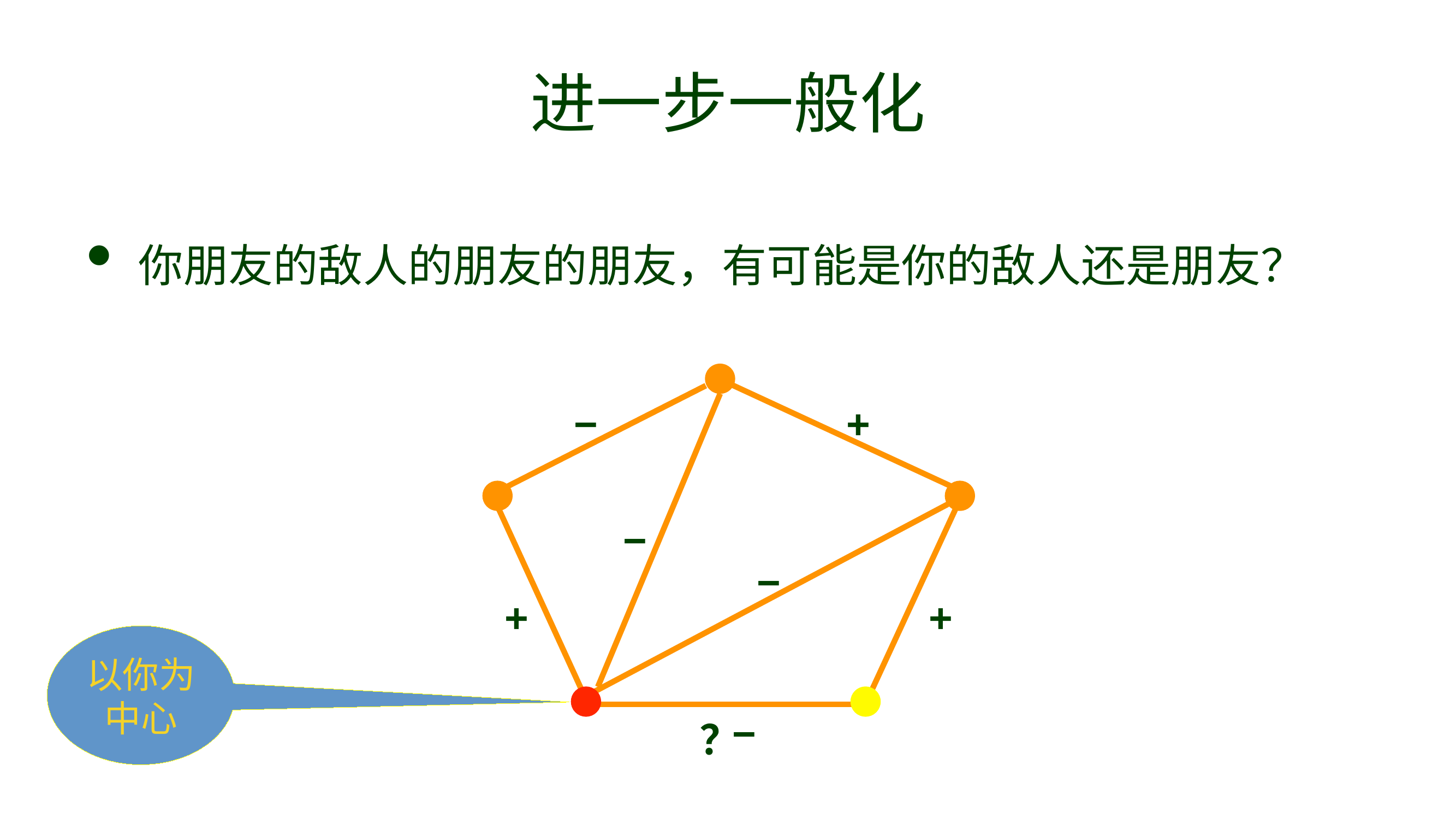

# 进一步一般化
你朋友的敌人的朋友的朋友，有可能是你的敌人还是朋友？

−
+

−
−
+
+
以你为中心

−

？